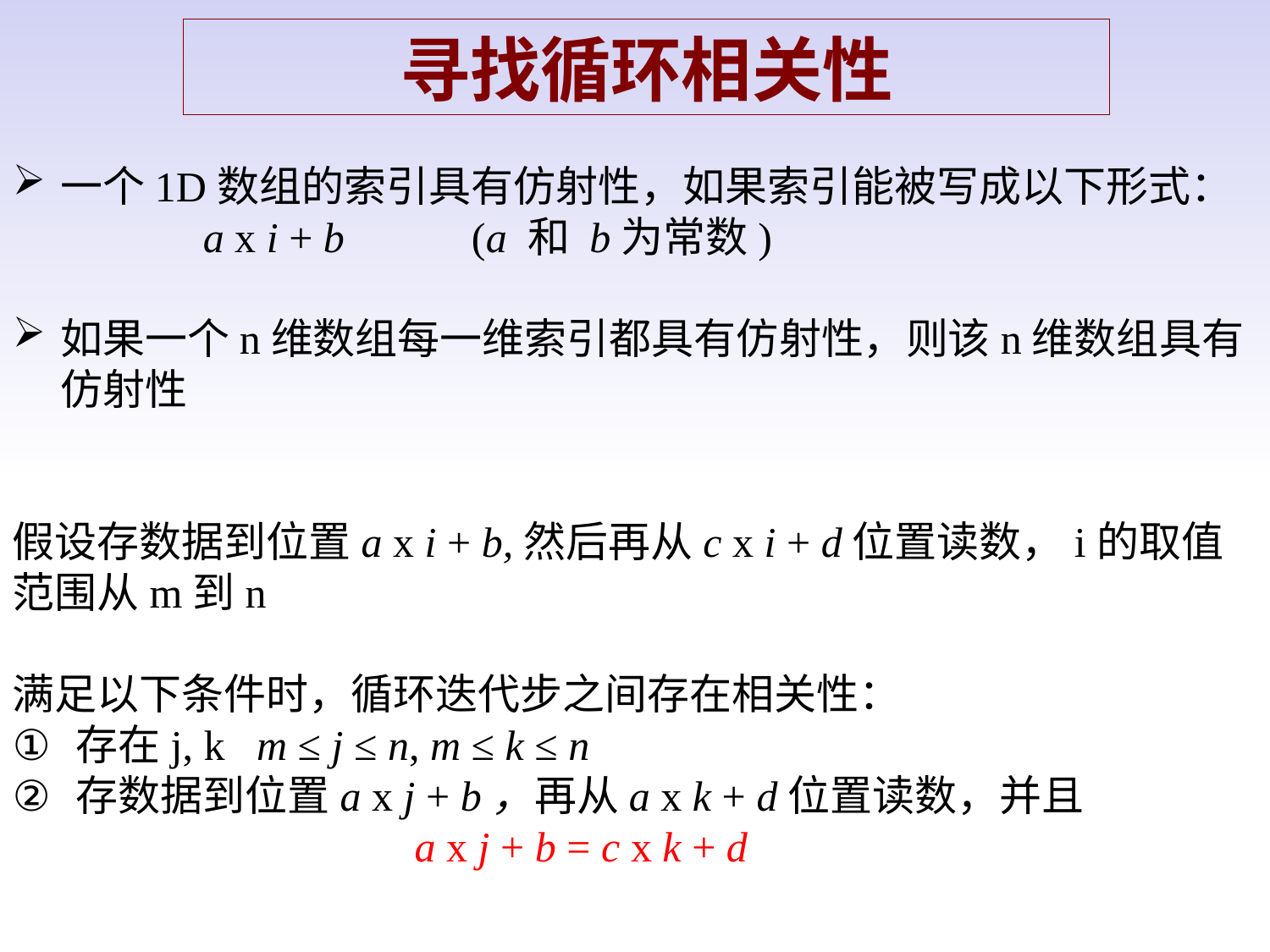

寻找循环相关性
一个1D数组的索引具有仿射性，如果索引能被写成以下形式：
                  a x i + b            (a 和 b为常数)

如果一个n维数组每一维索引都具有仿射性，则该n维数组具有仿射性

假设存数据到位置a x i + b,然后再从c x i + d位置读数，i的取值范围从m到n

满足以下条件时，循环迭代步之间存在相关性：
存在j, k   m ≤ j ≤ n, m ≤ k ≤ n
存数据到位置a x j + b，再从a x k + d位置读数，并且
                                      a x j + b = c x k + d